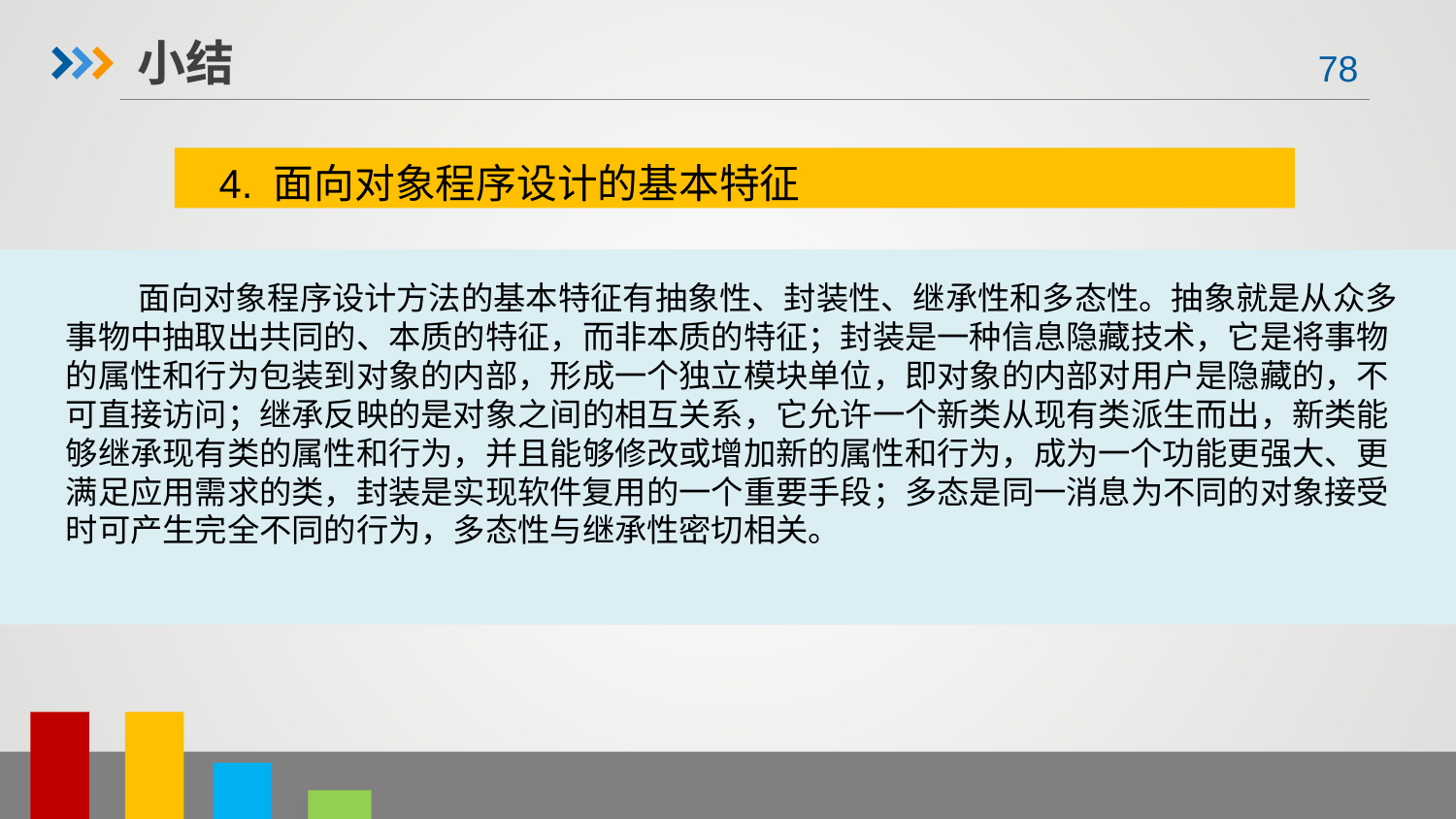

小结

4. 面向对象程序设计的基本特征

面向对象程序设计方法的基本特征有抽象性、封装性、继承性和多态性。抽象就是从众多事物中抽取出共同的、本质的特征，而非本质的特征；封装是一种信息隐藏技术，它是将事物的属性和行为包装到对象的内部，形成一个独立模块单位，即对象的内部对用户是隐藏的，不可直接访问；继承反映的是对象之间的相互关系，它允许一个新类从现有类派生而出，新类能够继承现有类的属性和行为，并且能够修改或增加新的属性和行为，成为一个功能更强大、更满足应用需求的类，封装是实现软件复用的一个重要手段；多态是同一消息为不同的对象接受时可产生完全不同的行为，多态性与继承性密切相关。